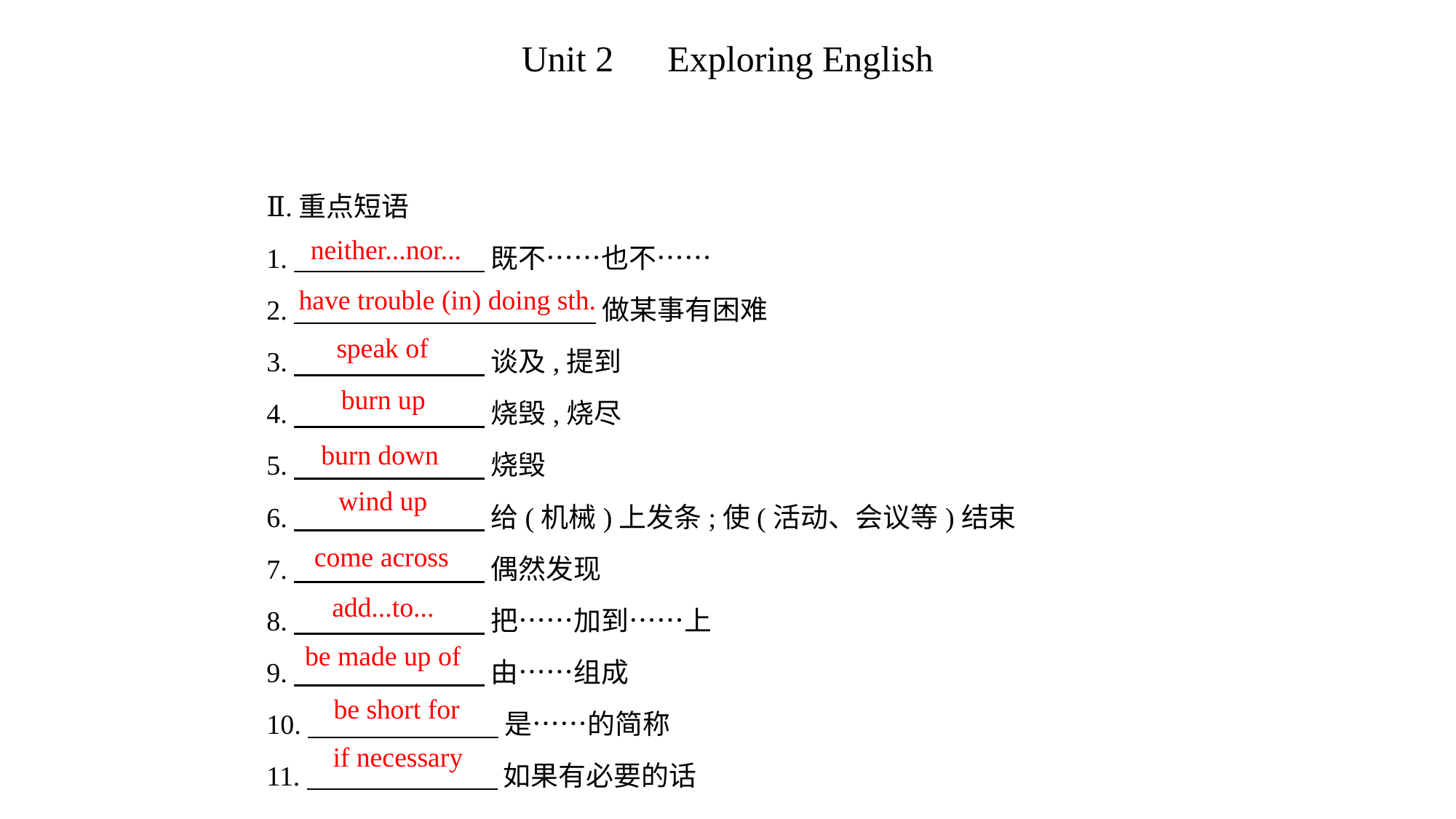

Ⅱ.重点短语
1.　　　　　　     既不……也不……
2.　                  　　　　　     做某事有困难
3.　　　　　　     谈及,提到
4.　　　　　　     烧毁,烧尽
5.　　　　　　     烧毁
6.　　　　　　     给(机械)上发条;使(活动、会议等)结束
7.　　　　　　     偶然发现
8.　　　　　　     把……加到……上
9.　　　　　　     由……组成
10.　　　　　　     是……的简称
11.　　　　　　     如果有必要的话
neither...nor...
have trouble (in) doing sth.
speak of
burn up
burn down
wind up
come across
add...to...
be made up of
be short for
if necessary